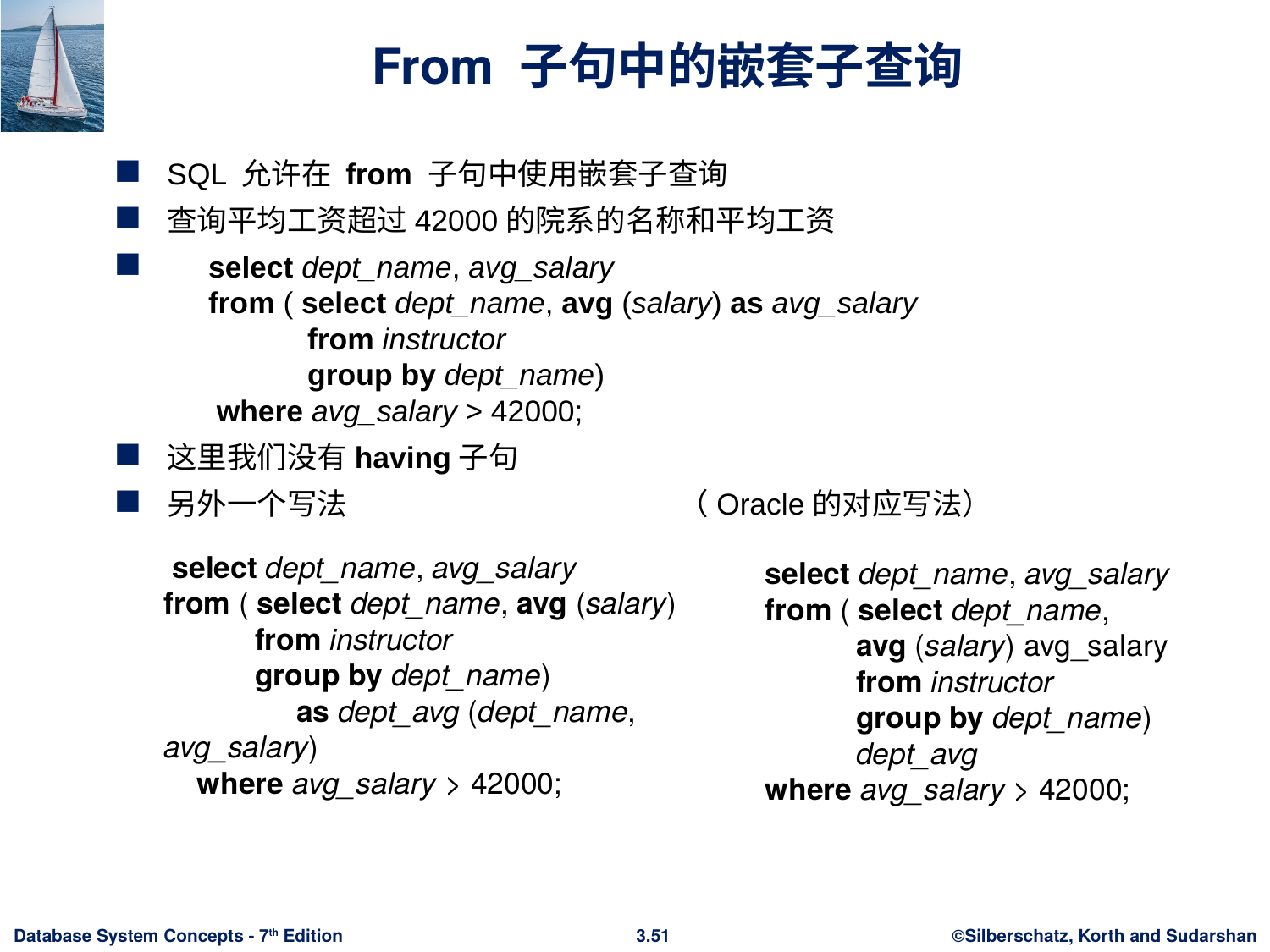

# From 子句中的嵌套子查询
SQL 允许在 from 子句中使用嵌套子查询
查询平均工资超过42000的院系的名称和平均工资
     select dept_name, avg_salary
     from ( select dept_name, avg (salary) as avg_salary
                 from instructor
                 group by dept_name)
      where avg_salary > 42000;
这里我们没有having子句
另外一个写法                                                 （Oracle的对应写法）

 select dept_name, avg_salary
from ( select dept_name, avg (salary)
           from instructor
           group by dept_name)
                as dept_avg (dept_name, avg_salary)
    where avg_salary > 42000;
select dept_name, avg_salary
from ( select dept_name,
           avg (salary) avg_salary
           from instructor
           group by dept_name)
           dept_avg
where avg_salary > 42000;